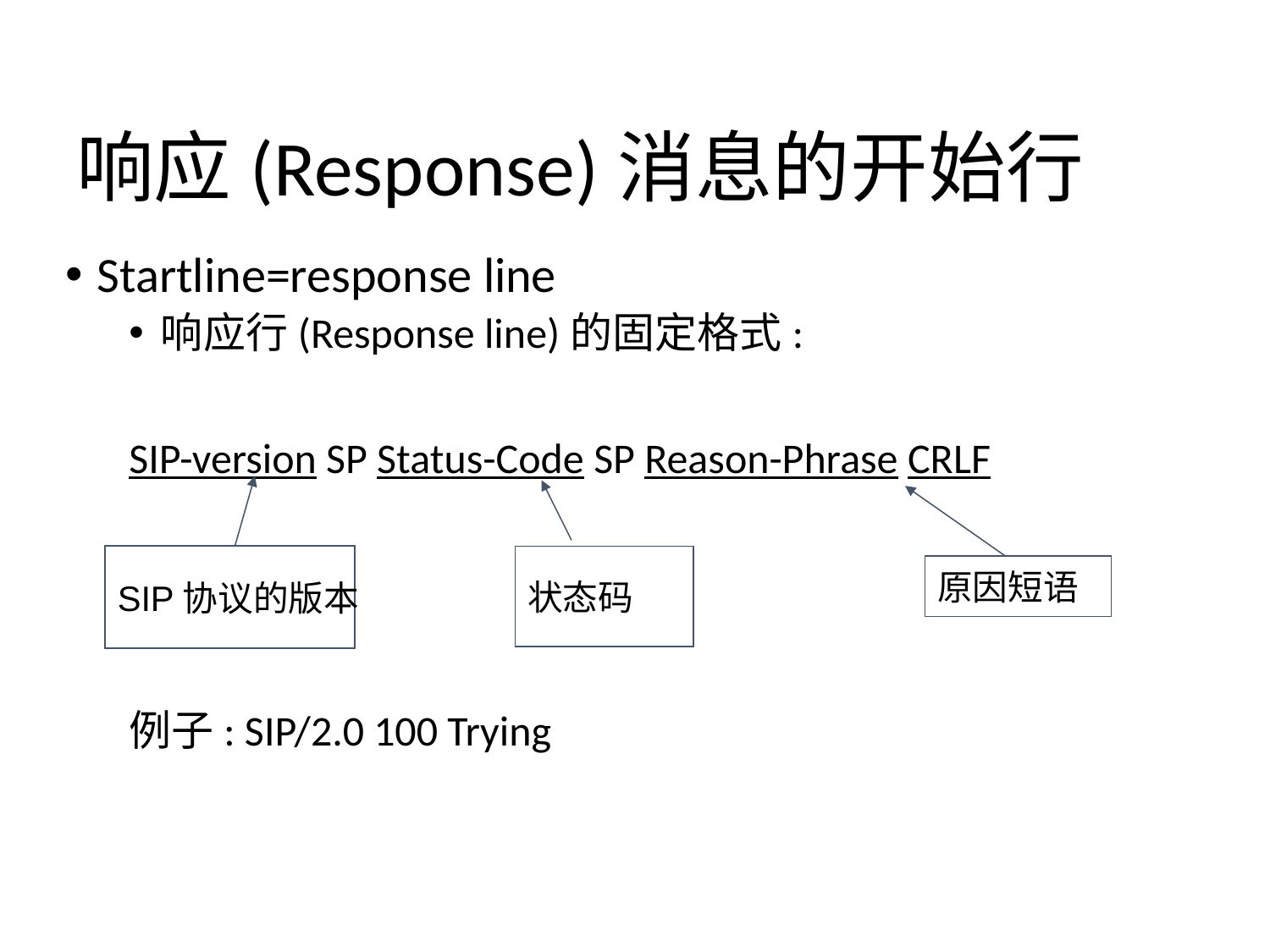

# 响应(Response)消息的开始行
Startline=response line
响应行(Response line)的固定格式:

SIP-version SP Status-Code SP Reason-Phrase CRLF

例子: SIP/2.0 100 Trying

SIP协议的版本
状态码
原因短语